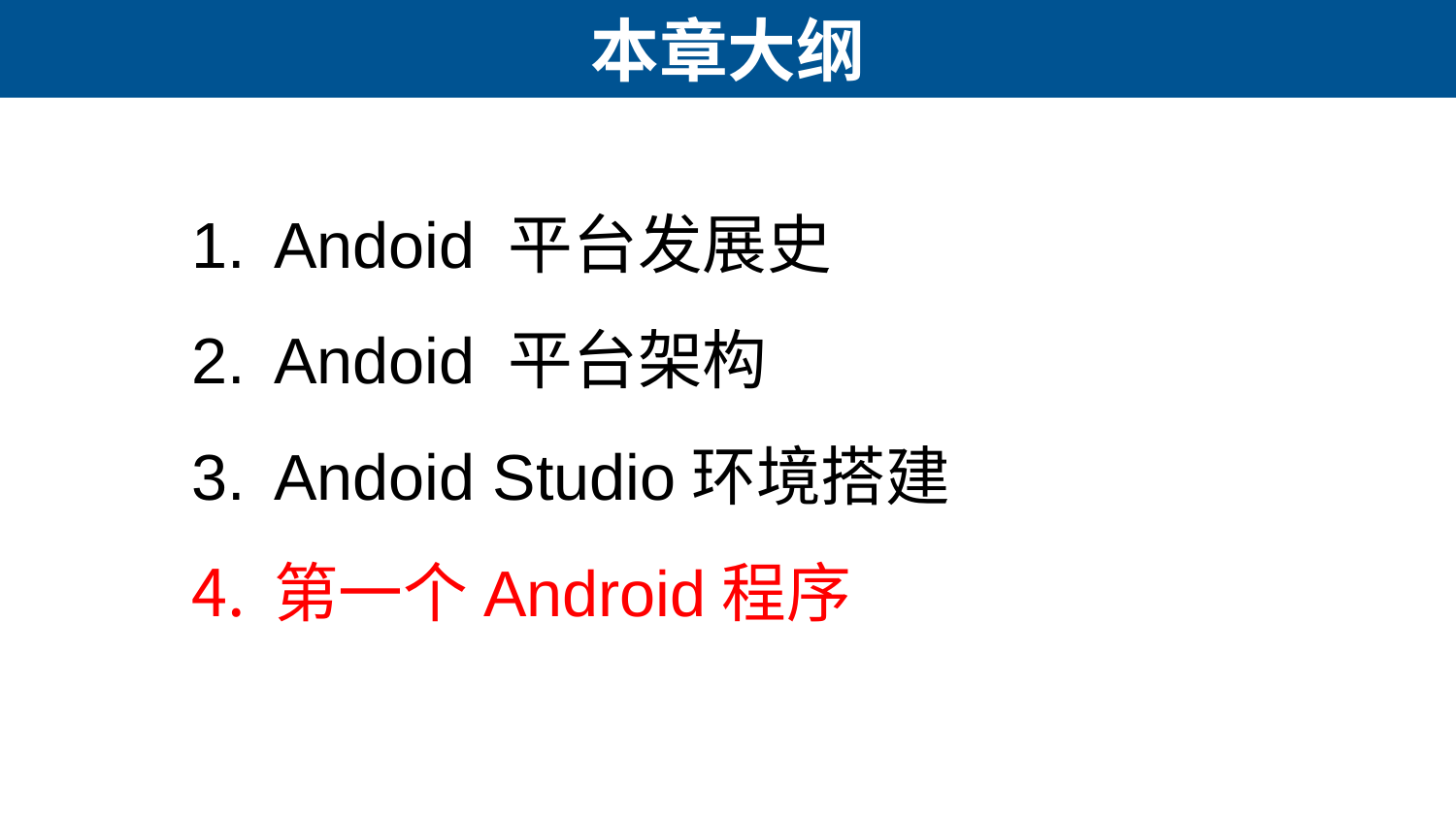

# 本章大纲
Andoid 平台发展史
Andoid 平台架构
Andoid Studio环境搭建
第一个Android程序